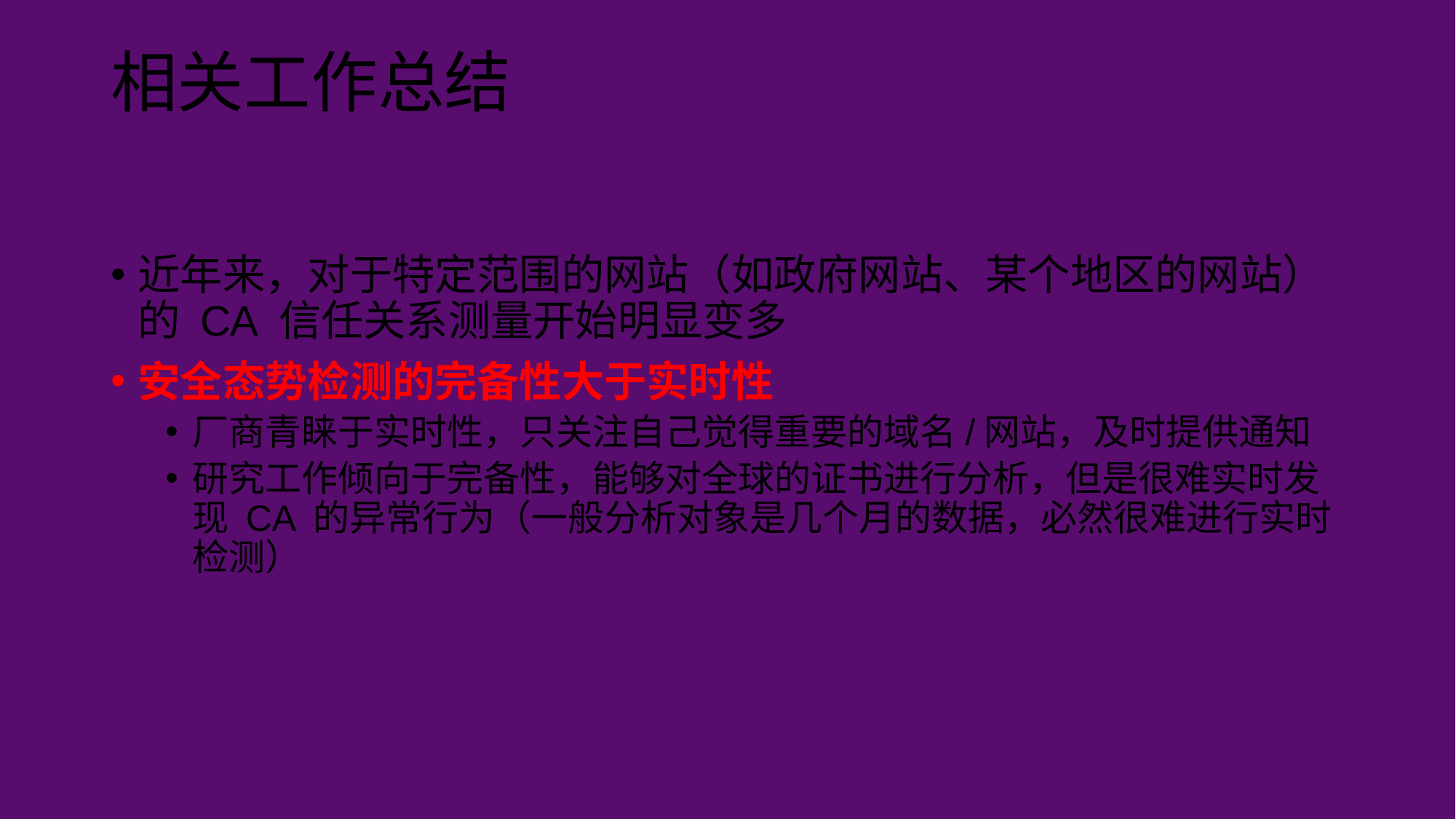

# 相关工作总结

近年来，对于特定范围的网站（如政府网站、某个地区的网站）的 CA 信任关系测量开始明显变多
安全态势检测的完备性大于实时性
厂商青睐于实时性，只关注自己觉得重要的域名/网站，及时提供通知
研究工作倾向于完备性，能够对全球的证书进行分析，但是很难实时发现 CA 的异常行为（一般分析对象是几个月的数据，必然很难进行实时检测）